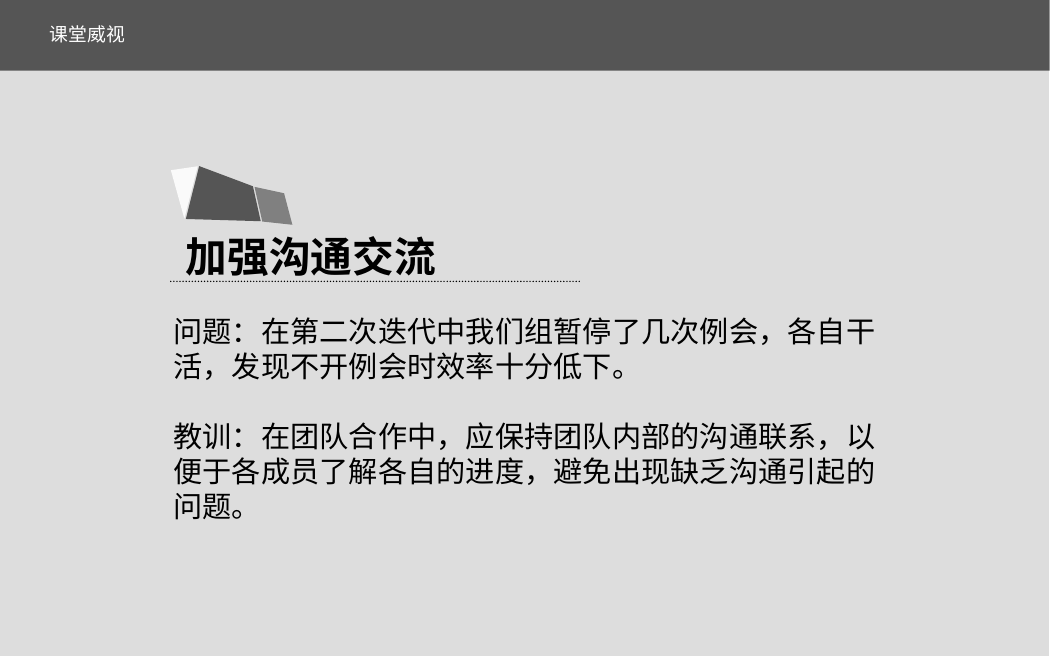

课堂威视

加强沟通交流

问题：在第二次迭代中我们组暂停了几次例会，各自干活，发现不开例会时效率十分低下。

教训：在团队合作中，应保持团队内部的沟通联系，以便于各成员了解各自的进度，避免出现缺乏沟通引起的问题。